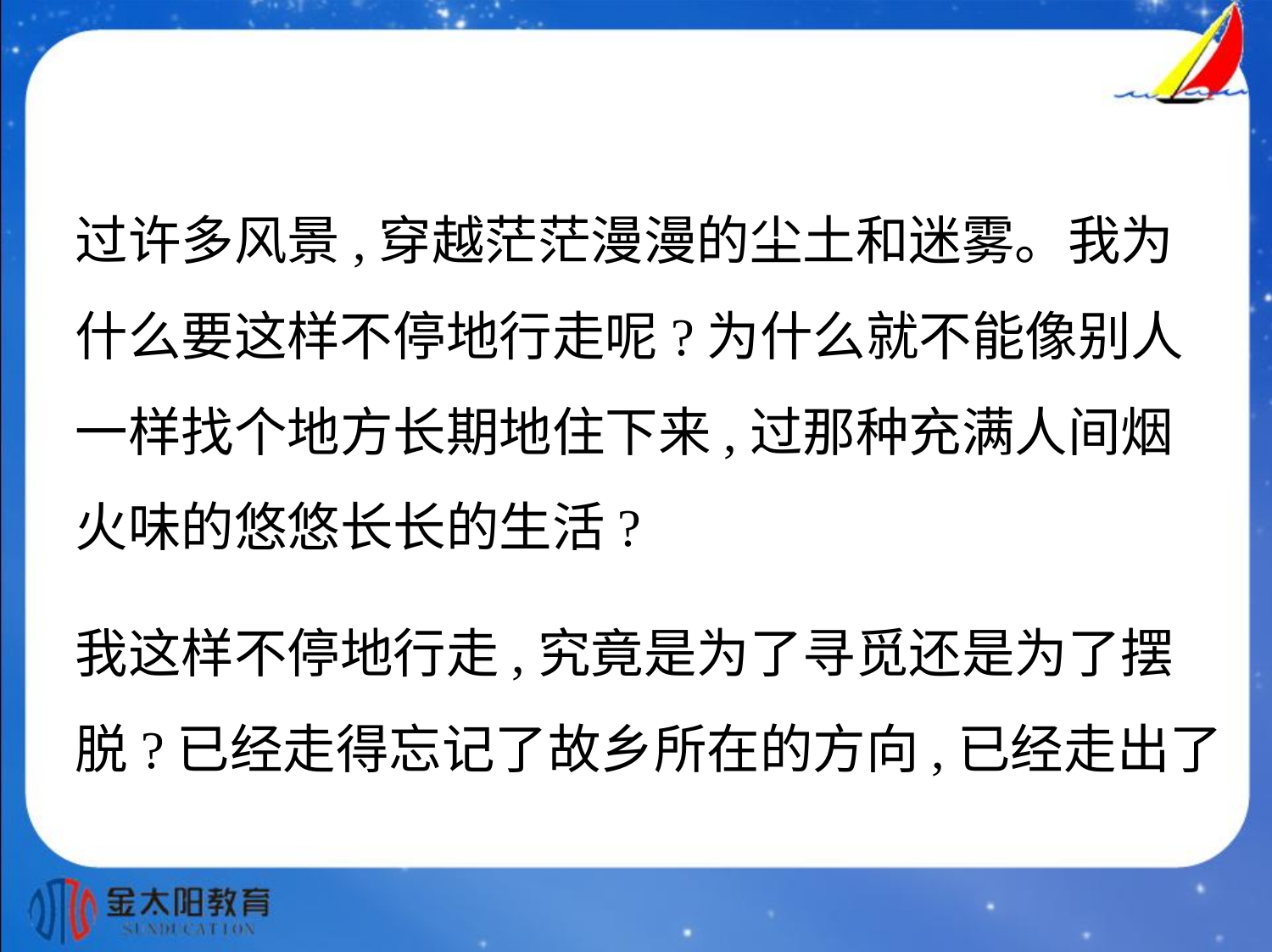

过许多风景,穿越茫茫漫漫的尘土和迷雾。我为
什么要这样不停地行走呢?为什么就不能像别人
一样找个地方长期地住下来,过那种充满人间烟
火味的悠悠长长的生活?
我这样不停地行走,究竟是为了寻觅还是为了摆
脱?已经走得忘记了故乡所在的方向,已经走出了